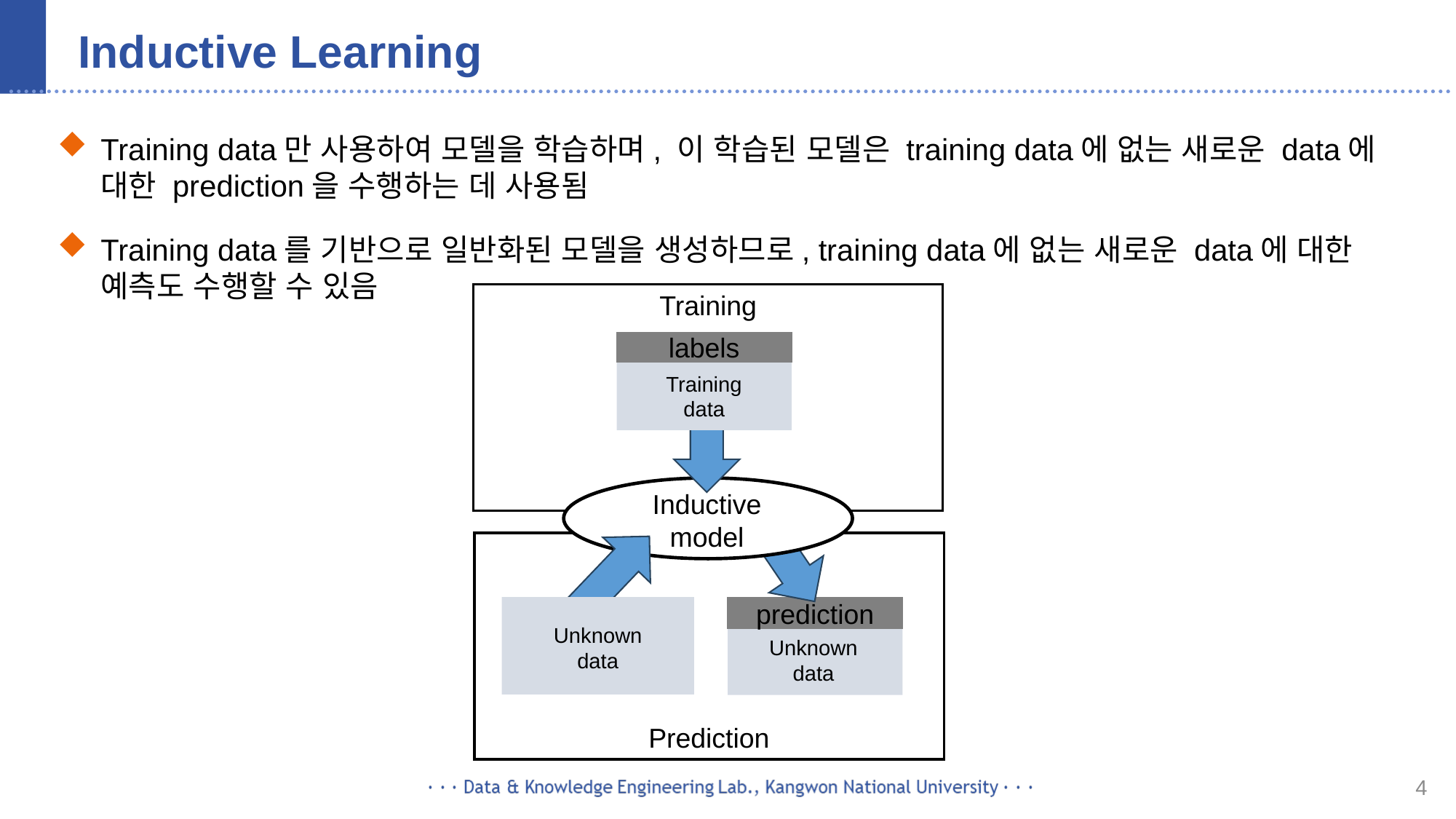

# Inductive Learning
Training data만 사용하여 모델을 학습하며, 이 학습된 모델은 training data에 없는 새로운 data에 대한 prediction을 수행하는 데 사용됨
Training data를 기반으로 일반화된 모델을 생성하므로, training data에 없는 새로운 data에 대한 예측도 수행할 수 있음

Training

labels
Training
data

Inductive
model

prediction

Unknown
data
Unknown
data
Prediction
4